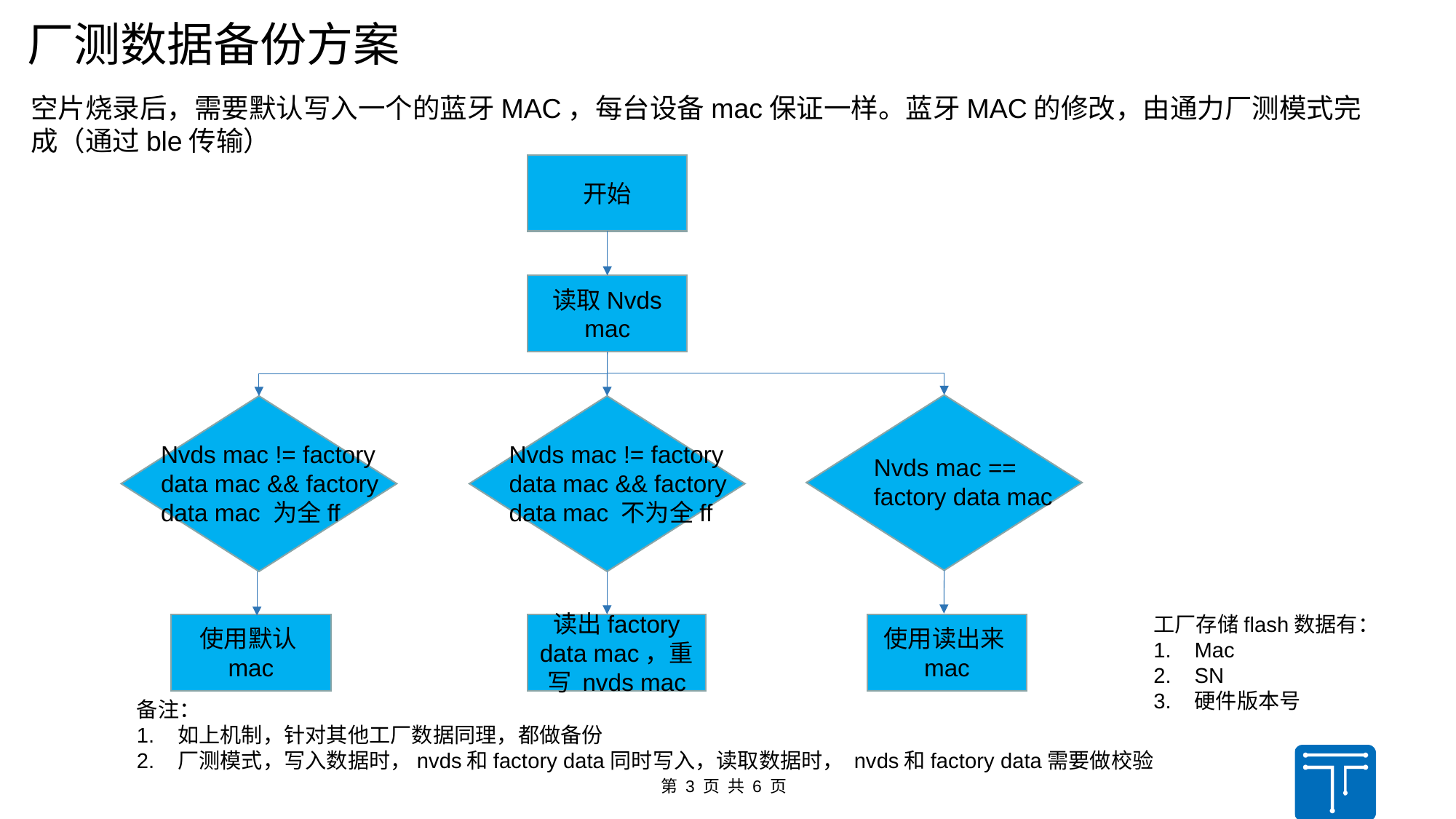

厂测数据备份方案
空片烧录后，需要默认写入一个的蓝牙MAC，每台设备mac保证一样。蓝牙MAC的修改，由通力厂测模式完成（通过ble传输）
开始
读取Nvds mac

Nvds mac != factory data mac && factory data mac 为全ff
Nvds mac != factory data mac && factory data mac 不为全ff
Nvds mac == factory data mac
工厂存储flash数据有：
Mac
SN
硬件版本号
使用默认mac
读出factory data mac，重写 nvds mac
使用读出来mac
备注：
如上机制，针对其他工厂数据同理，都做备份
厂测模式，写入数据时，nvds和factory data同时写入，读取数据时， nvds和factory data需要做校验